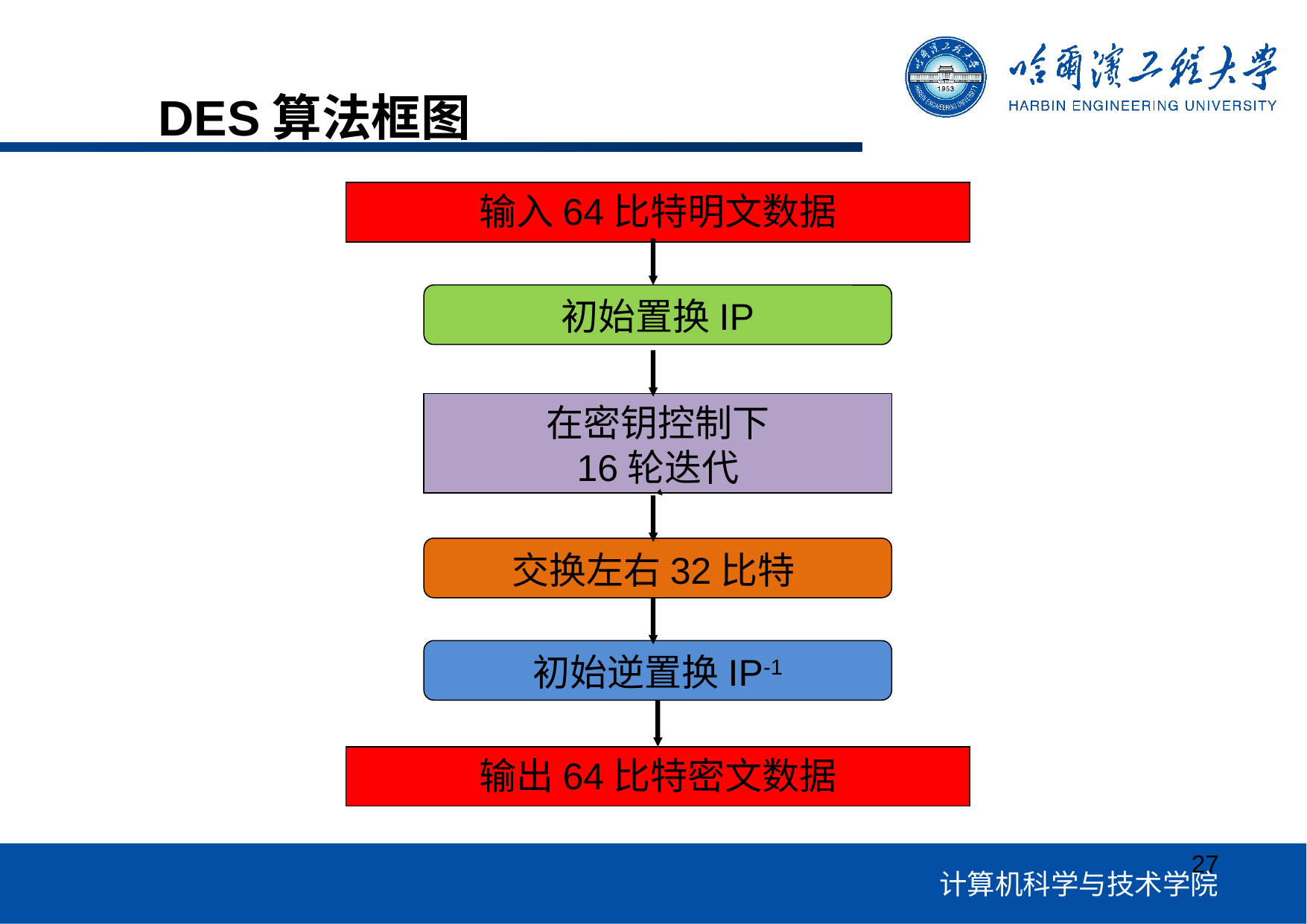

DES算法框图
DES算法框图
输入64比特明文数据

初始置换IP

在密钥控制下
16轮迭代

交换左右32比特

初始逆置换IP-1

输出64比特密文数据

27